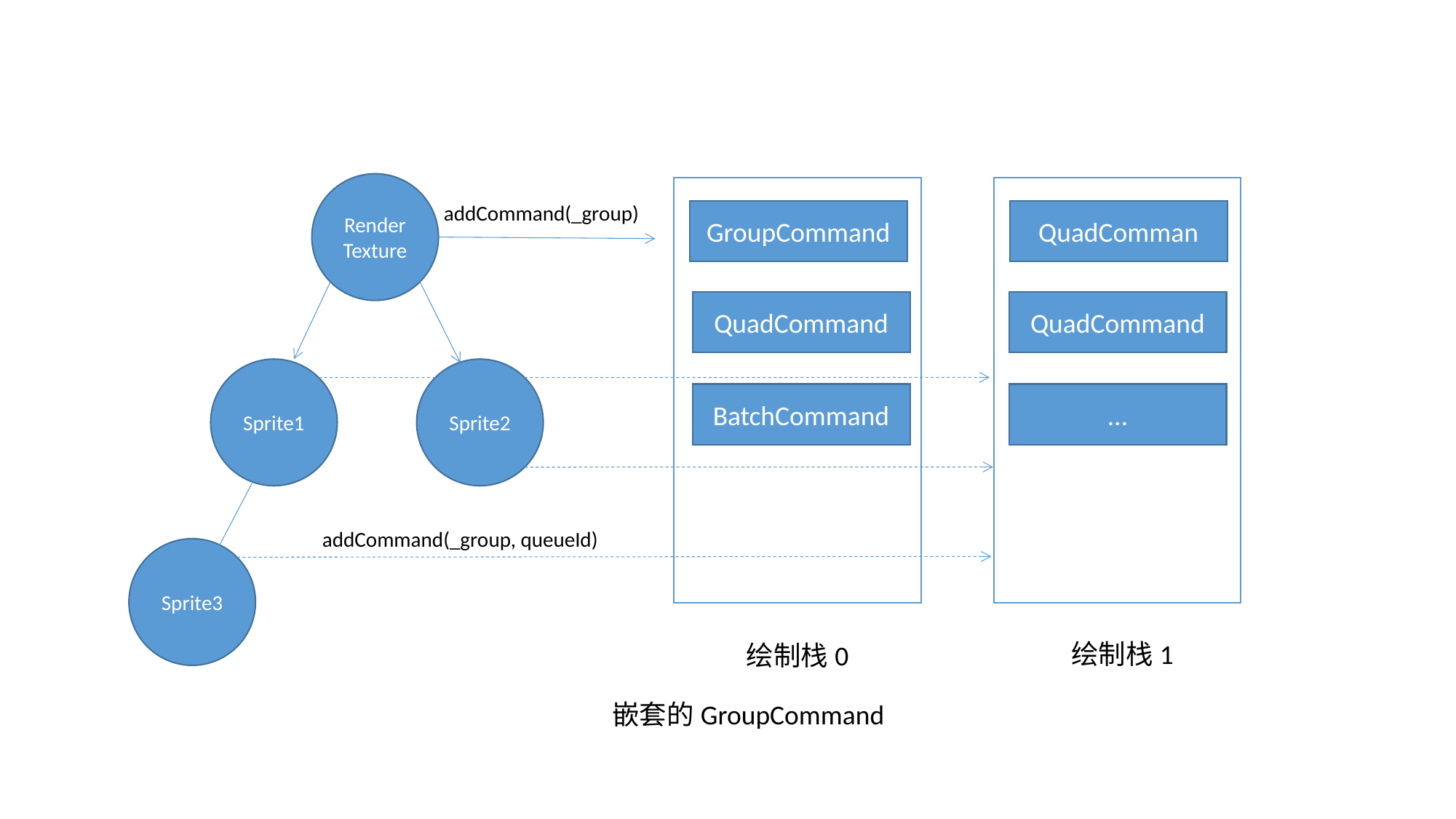

Render
Texture

addCommand(_group)
GroupCommand
QuadComman
QuadCommand
QuadCommand
Sprite1
Sprite2
BatchCommand
...
addCommand(_group, queueId)
Sprite3
绘制栈1
绘制栈0
嵌套的GroupCommand